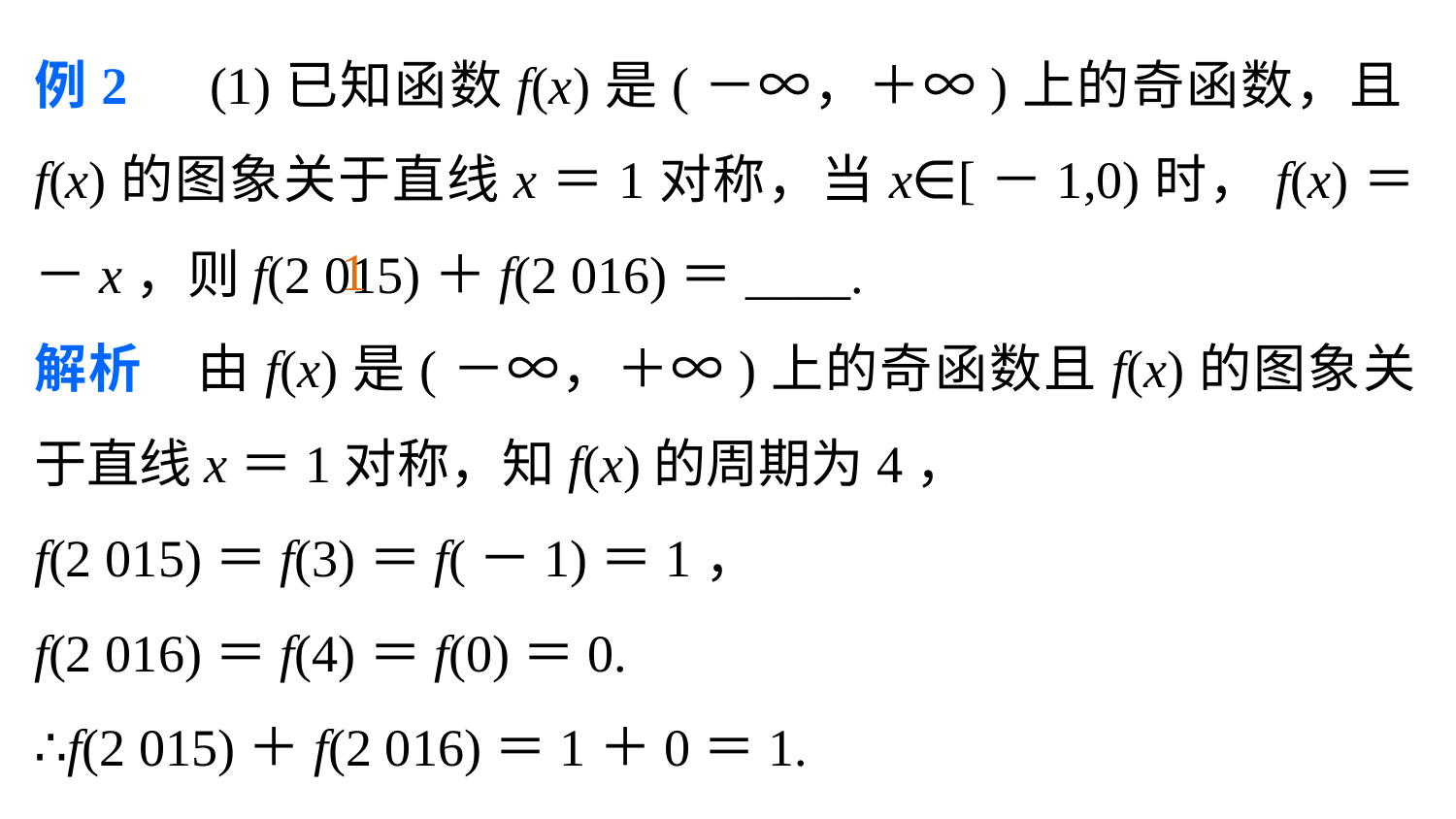

例2　(1)已知函数f(x)是(－∞，＋∞)上的奇函数，且f(x)的图象关于直线x＝1对称，当x∈[－1,0)时，f(x)＝－x，则f(2 015)＋f(2 016)＝____.
解析　由f(x)是(－∞，＋∞)上的奇函数且f(x)的图象关于直线x＝1对称，知f(x)的周期为4，
f(2 015)＝f(3)＝f(－1)＝1，
f(2 016)＝f(4)＝f(0)＝0.
∴f(2 015)＋f(2 016)＝1＋0＝1.
1